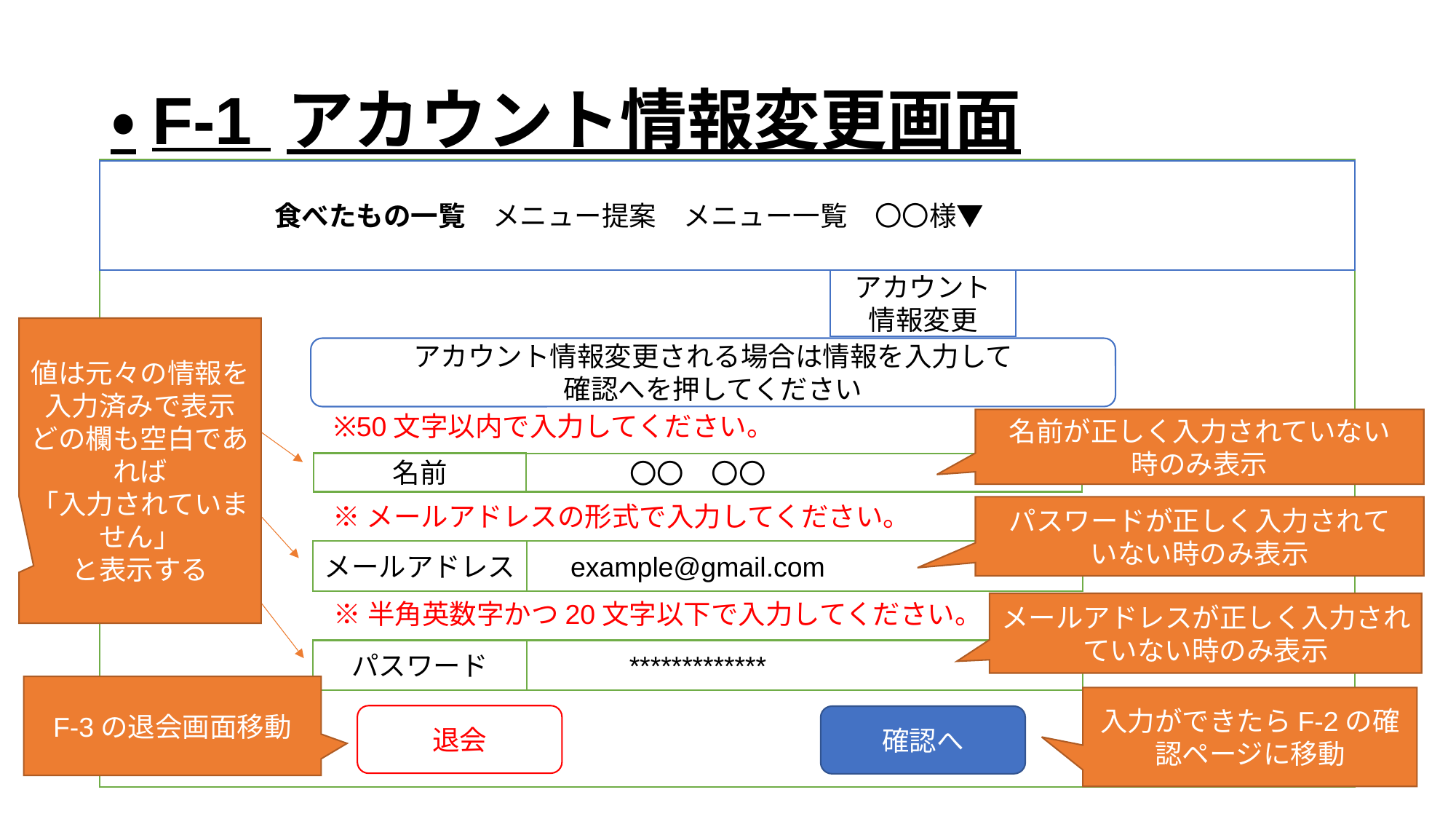

# ・F-1 アカウント情報変更画面

　　　　　　食べたもの一覧　メニュー提案　メニュー一覧　〇〇様▼
アカウント情報変更
値は元々の情報を入力済みで表示
どの欄も空白であれば
「入力されていません」
と表示する
アカウント情報変更される場合は情報を入力して
確認へを押してください
※50文字以内で入力してください。
名前が正しく入力されていない
時のみ表示
名前
〇〇　〇〇
※メールアドレスの形式で入力してください。
パスワードが正しく入力されて
いない時のみ表示
メールアドレス
example@gmail.com
※半角英数字かつ20文字以下で入力してください。
メールアドレスが正しく入力されていない時のみ表示
*************
パスワード
F-3の退会画面移動
入力ができたらF-2の確認ページに移動
退会
確認へ